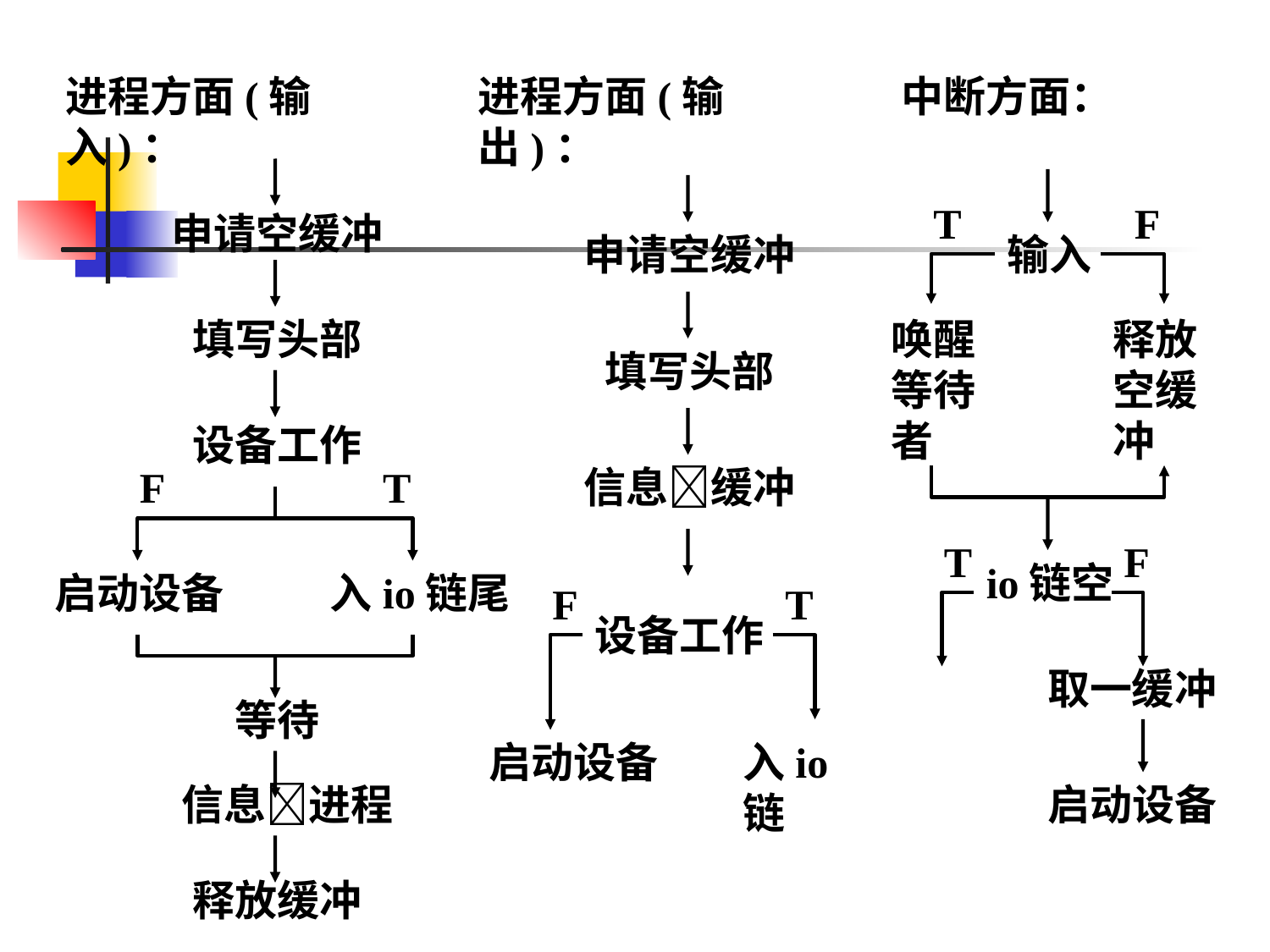

进程方面(输入)：
进程方面(输出)：
中断方面：

T
F
申请空缓冲
申请空缓冲
输入

填写头部
唤醒等待者
释放空缓冲
填写头部

设备工作
F
T
信息⇒缓冲

T
F
io链空
启动设备
入io链尾
F
T

设备工作

取一缓冲
等待

启动设备
入io链

信息⇒进程
启动设备

释放缓冲